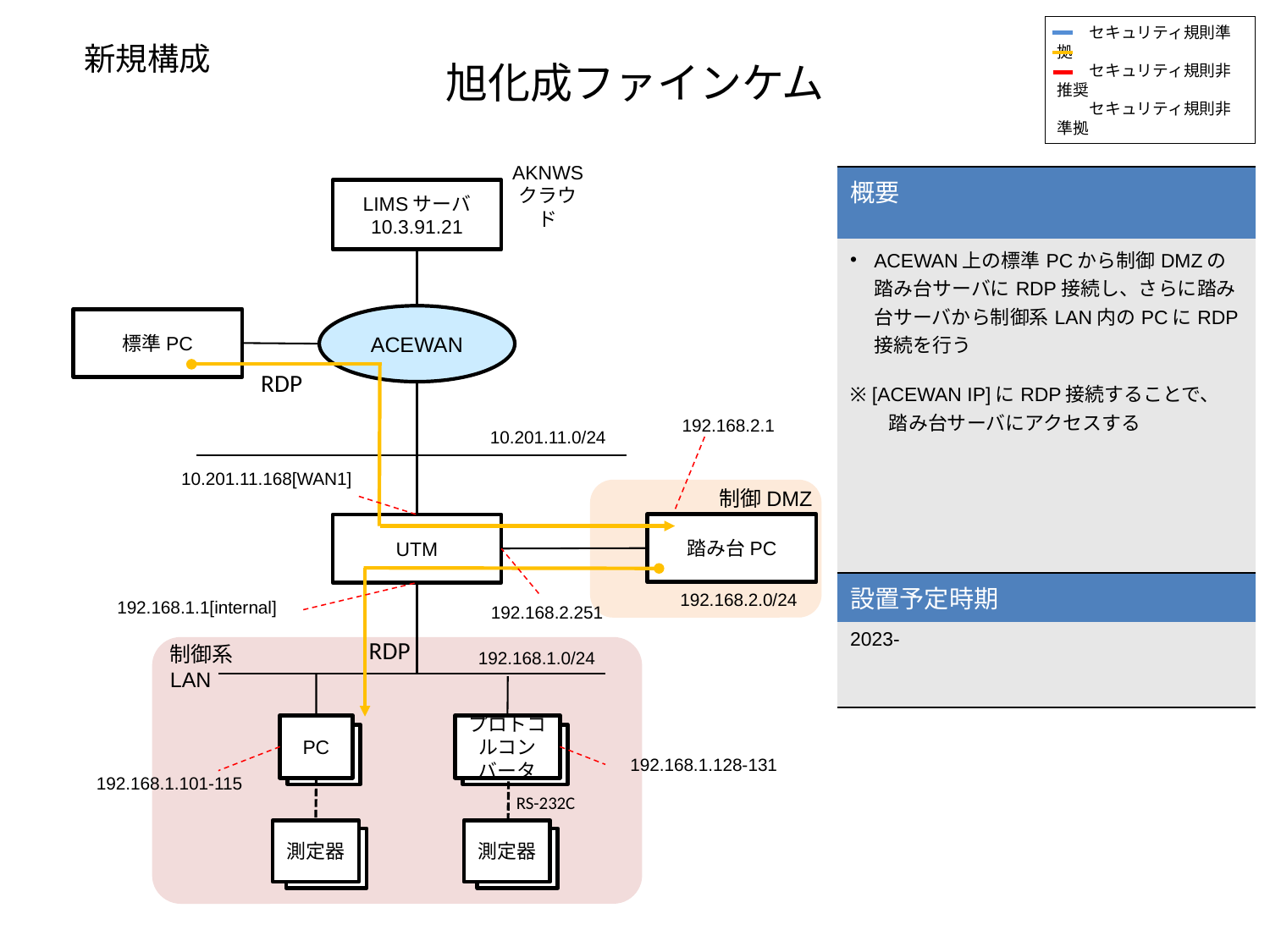

セキュリティ規則準拠
　　セキュリティ規則非推奨
　　セキュリティ規則非準拠
新規構成
# 旭化成ファインケム
AKNWS
クラウド
| 概要 |
| --- |
| ACEWAN上の標準PCから制御DMZの踏み台サーバにRDP接続し、さらに踏み台サーバから制御系LAN内のPCにRDP接続を行う ※ [ACEWAN IP]にRDP接続することで、 　　踏み台サーバにアクセスする |
LIMSサーバ
10.3.91.21
ACEWAN
標準PC
RDP
192.168.2.1
10.201.11.0/24
10.201.11.168[WAN1]
制御DMZ

踏み台PC
UTM
| 設置予定時期 |
| --- |
| 2023- |
192.168.2.0/24
192.168.1.1[internal]
192.168.2.251
RDP
制御系LAN

192.168.1.0/24
PC
プロトコルコンバータ
PLC
PLC
192.168.1.128-131
192.168.1.101-115
RS-232C
測定器
測定器
PLC
PLC